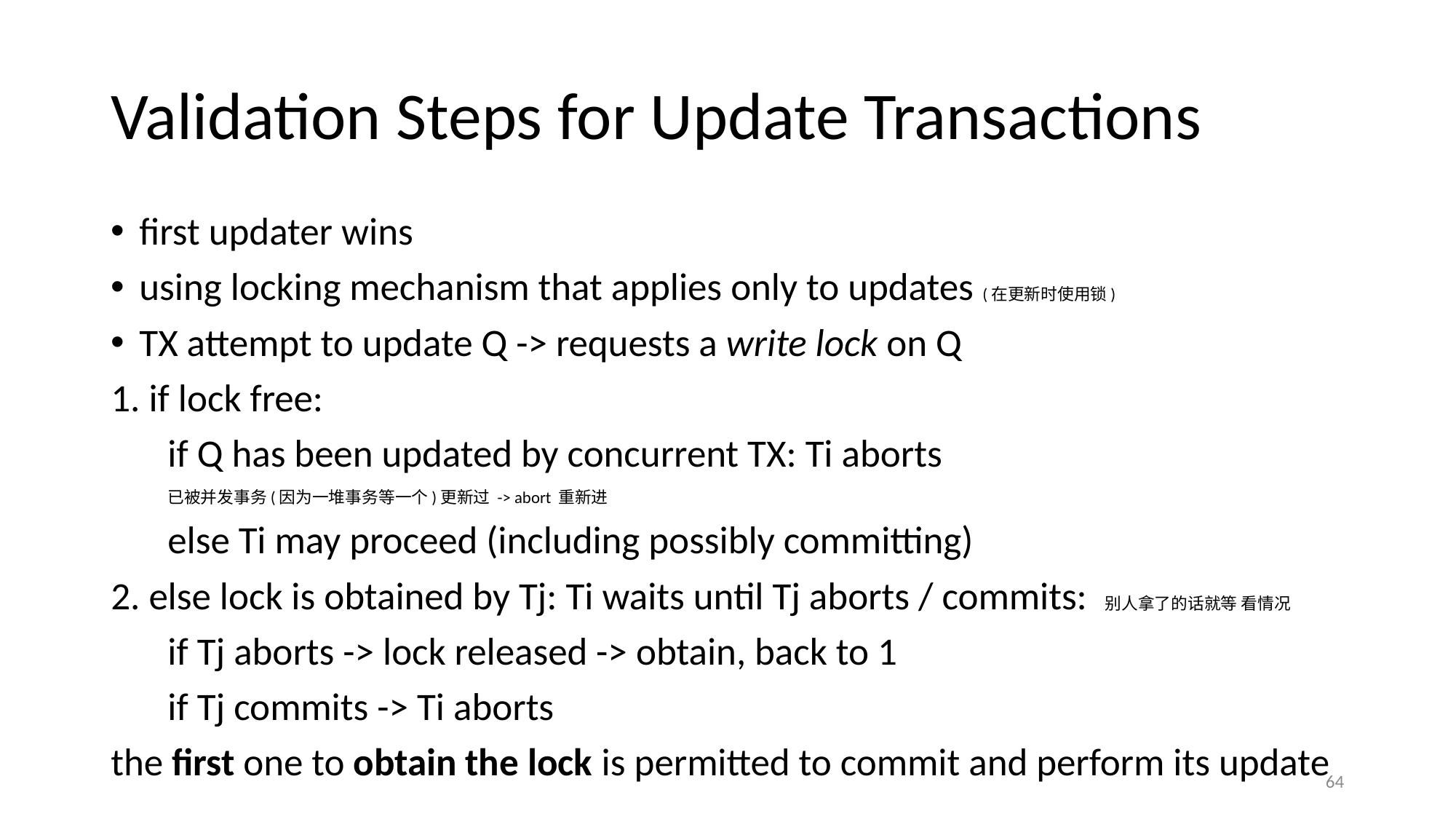

Validation Steps for Update Transactions
first updater wins
using locking mechanism that applies only to updates (在更新时使用锁)
TX attempt to update Q -> requests a write lock on Q
1. if lock free:
if Q has been updated by concurrent TX: Ti aborts
已被并发事务(因为一堆事务等一个)更新过 -> abort 重新进
else Ti may proceed (including possibly committing)
2. else lock is obtained by Tj: Ti waits until Tj aborts / commits: 别人拿了的话就等 看情况
if Tj aborts -> lock released -> obtain, back to 1
if Tj commits -> Ti aborts
the first one to obtain the lock is permitted to commit and perform its update
64